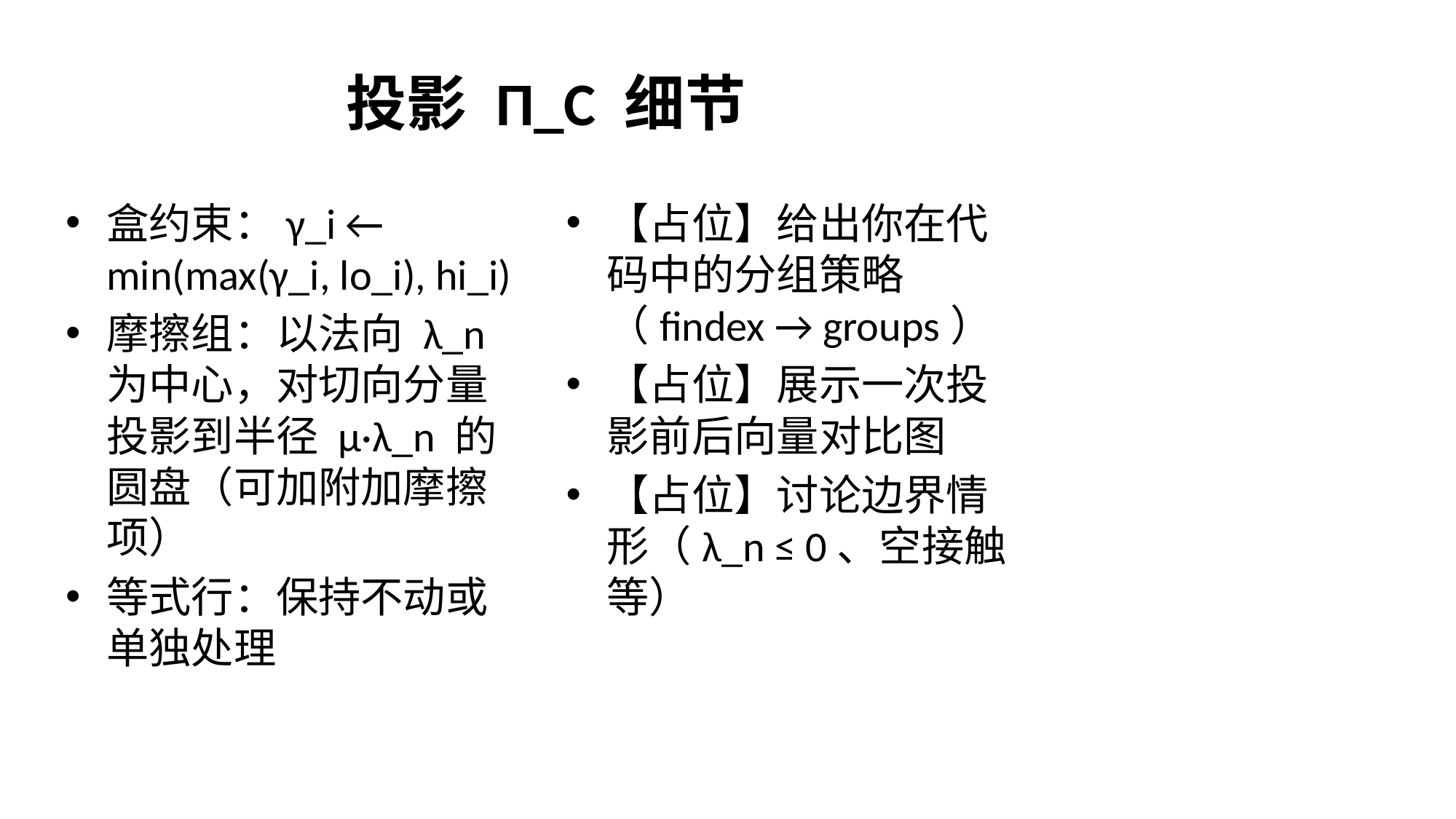

# 投影 Π_C 细节
盒约束：γ_i ← min(max(γ_i, lo_i), hi_i)
摩擦组：以法向 λ_n 为中心，对切向分量投影到半径 μ·λ_n 的圆盘（可加附加摩擦项）
等式行：保持不动或单独处理
【占位】给出你在代码中的分组策略（findex → groups）
【占位】展示一次投影前后向量对比图
【占位】讨论边界情形（λ_n ≤ 0、空接触等）